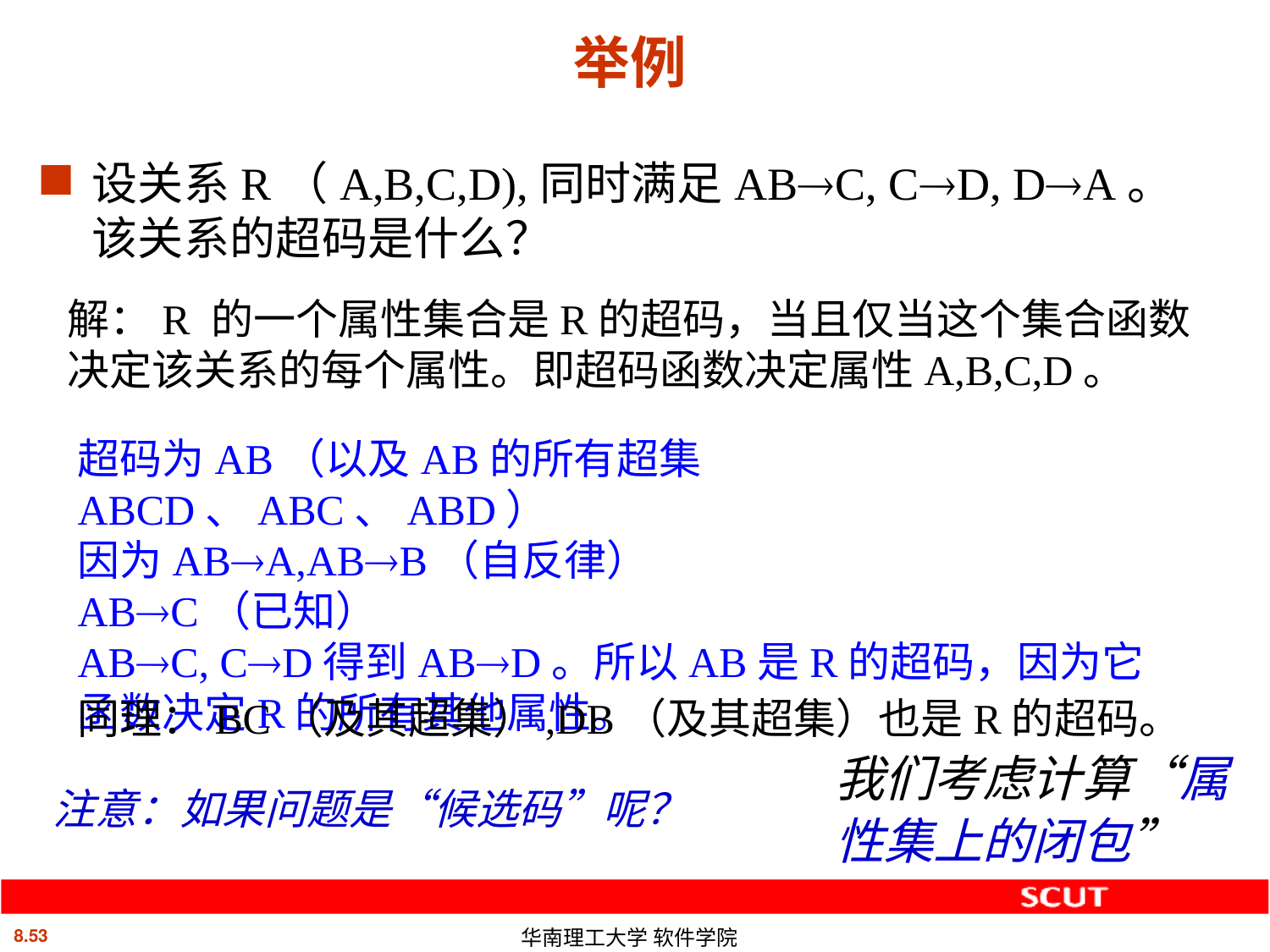

# 举例
设关系R（A,B,C,D),同时满足AB→C, C→D, D→A。该关系的超码是什么？
解：R 的一个属性集合是R的超码，当且仅当这个集合函数决定该关系的每个属性。即超码函数决定属性A,B,C,D。
超码为AB（以及AB的所有超集ABCD、ABC、ABD）
因为AB→A,AB→B（自反律）
AB→C（已知）
AB→C, C→D得到AB→D。所以AB是R的超码，因为它函数决定R的所有其他属性。
同理：BC（及其超集）,DB（及其超集）也是R的超码。
我们考虑计算“属性集上的闭包”
注意：如果问题是“候选码”呢？